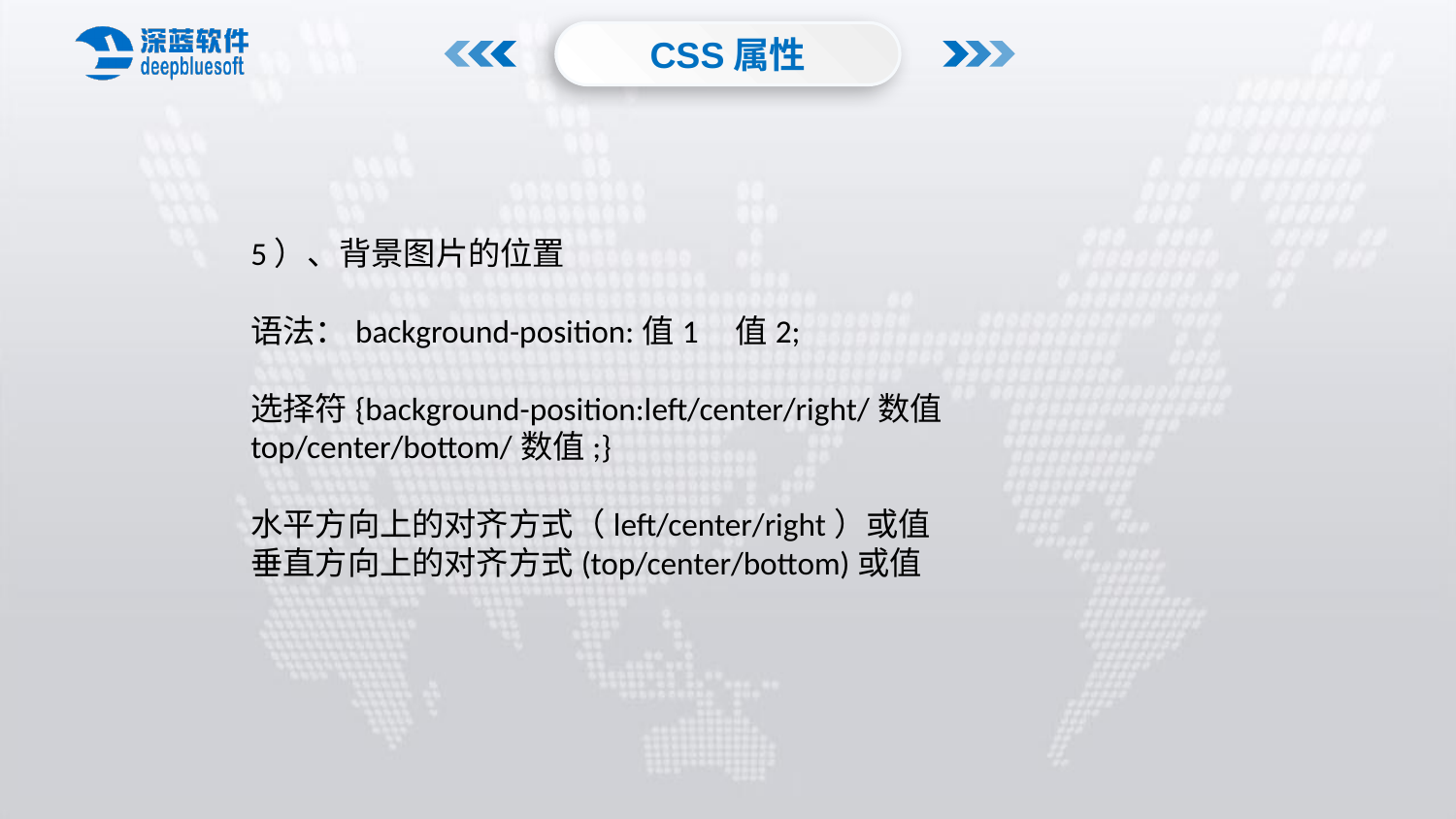

CSS属性

5）、背景图片的位置

语法：background-position:值1    值2;

选择符{background-position:left/center/right/数值  top/center/bottom/数值;}

水平方向上的对齐方式（left/center/right）或值
垂直方向上的对齐方式(top/center/bottom)或值